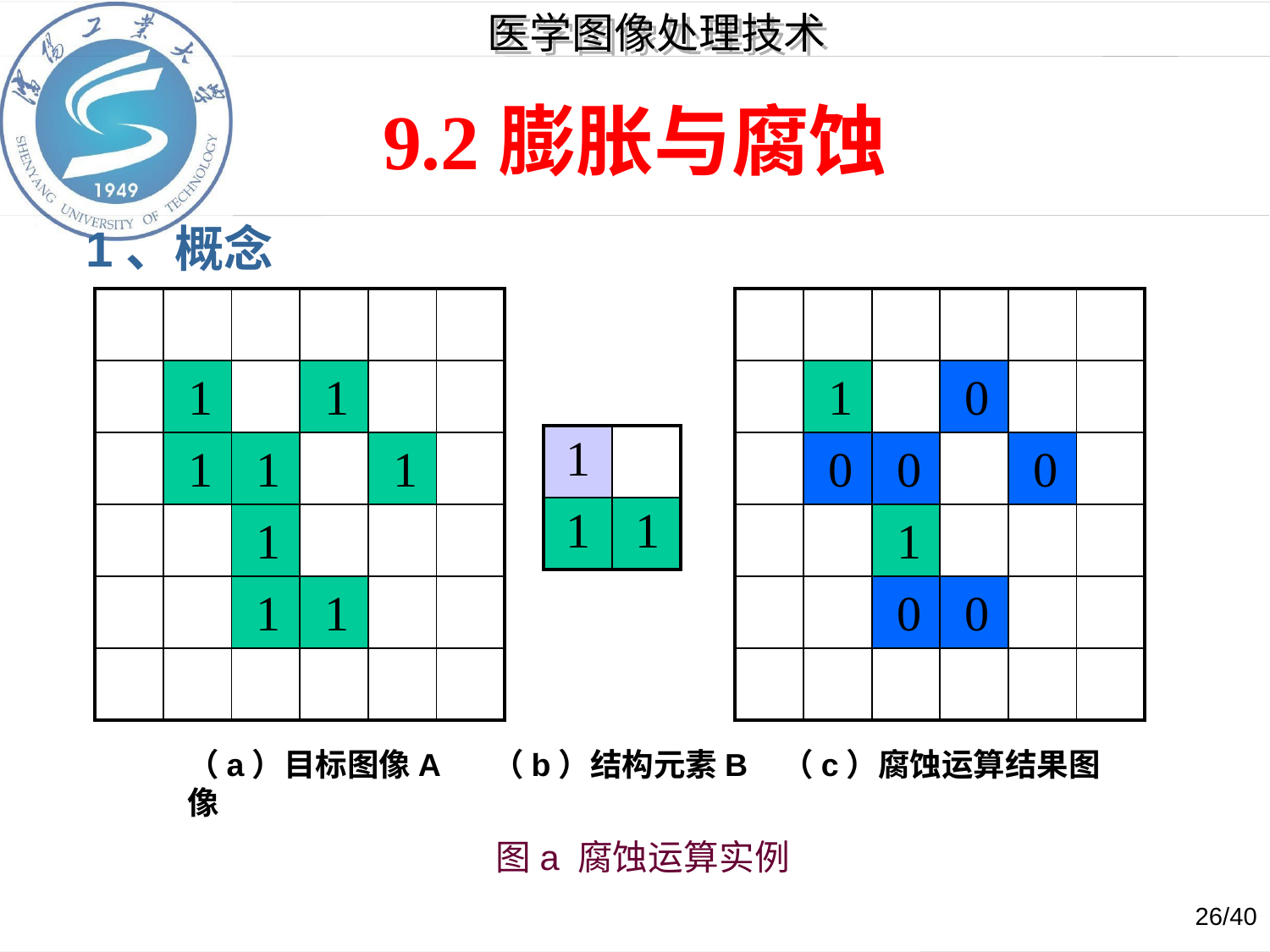

9.2膨胀与腐蚀
1、概念

|  |  |  |  |  |  |
| --- | --- | --- | --- | --- | --- |
|  | 1 |  | 1 |  |  |
|  | 1 | 1 |  | 1 |  |
|  |  | 1 |  |  |  |
|  |  | 1 | 1 |  |  |
|  |  |  |  |  |  |
|  |  |  |  |  |  |
| --- | --- | --- | --- | --- | --- |
|  | 1 |  | 0 |  |  |
|  | 0 | 0 |  | 0 |  |
|  |  | 1 |  |  |  |
|  |  | 0 | 0 |  |  |
|  |  |  |  |  |  |
| 1 |  |
| --- | --- |
| 1 | 1 |
（a）目标图像A     （b）结构元素B   （c）腐蚀运算结果图像
图a 腐蚀运算实例